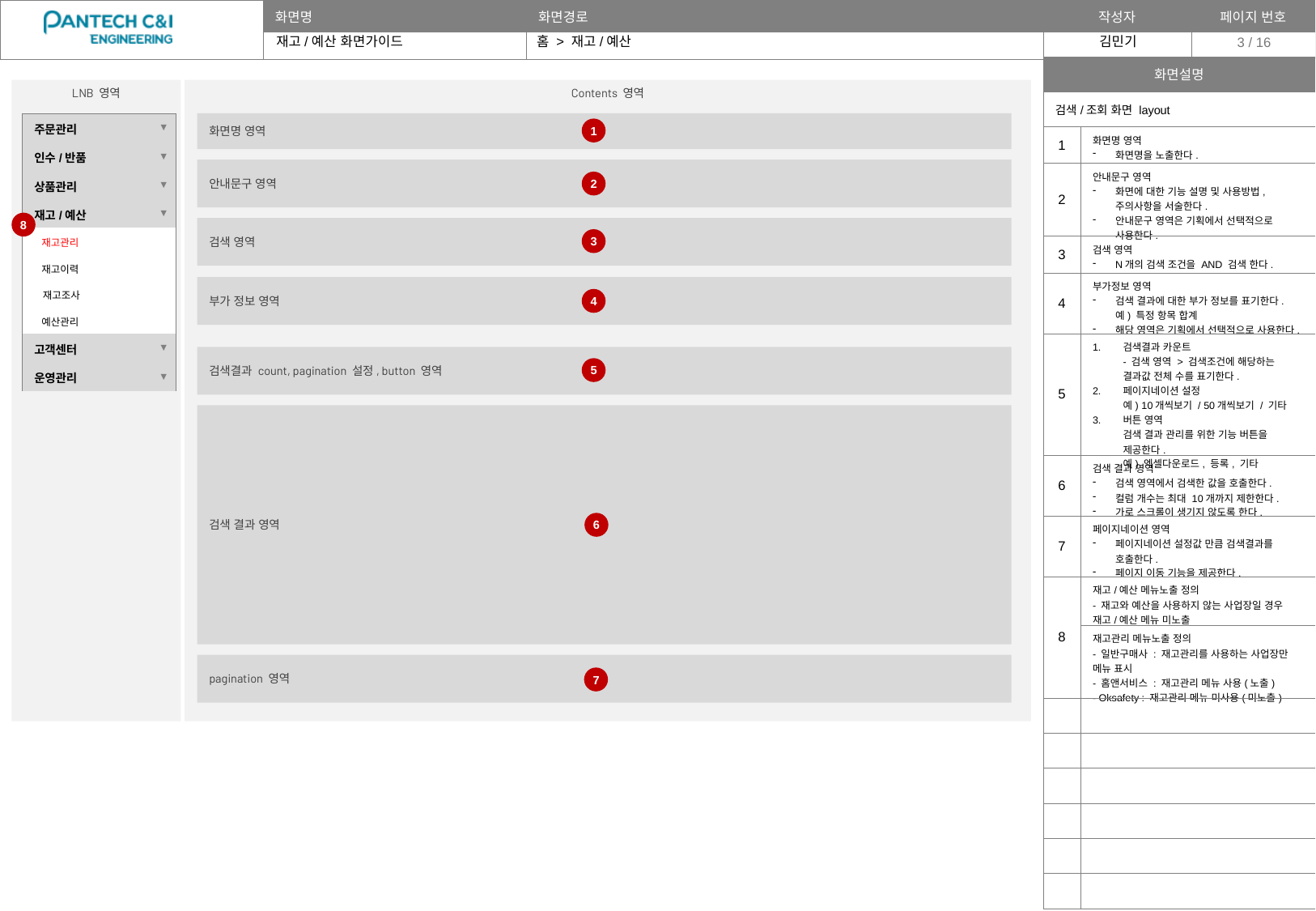

재고/예산 화면가이드
홈 > 재고/예산
3
| 화면설명 |  |
| --- | --- |
| 검색/조회 화면 layout |  |
| 1 | 화면명 영역 화면명을 노출한다. |
| 2 | 안내문구 영역 화면에 대한 기능 설명 및 사용방법, 주의사항을 서술한다. 안내문구 영역은 기획에서 선택적으로 사용한다. |
| 3 | 검색 영역 N개의 검색 조건을 AND 검색 한다. |
| 4 | 부가정보 영역 검색 결과에 대한 부가 정보를 표기한다. 예) 특정 항목 합계 해당 영역은 기획에서 선택적으로 사용한다. |
| 5 | 검색결과 카운트 - 검색 영역 > 검색조건에 해당하는 결과값 전체 수를 표기한다. 페이지네이션 설정 예) 10개씩보기 / 50개씩보기 / 기타 버튼 영역 검색 결과 관리를 위한 기능 버튼을 제공한다. 예) 엑셀다운로드, 등록, 기타 |
| 6 | 검색 결과 영역 검색 영역에서 검색한 값을 호출한다. 컬럼 개수는 최대 10개까지 제한한다. 가로 스크롤이 생기지 않도록 한다. |
| 7 | 페이지네이션 영역 페이지네이션 설정값 만큼 검색결과를 호출한다. 페이지 이동 기능을 제공한다. |
| 8 | 재고/예산 메뉴노출 정의 - 재고와 예산을 사용하지 않는 사업장일 경우 재고/예산 메뉴 미노출 |
|  | 재고관리 메뉴노출 정의 - 일반구매사 : 재고관리를 사용하는 사업장만 메뉴 표시 - 홈앤서비스 : 재고관리 메뉴 사용(노출) - Oksafety : 재고관리 메뉴 미사용(미노출) |
|  |  |
|  |  |
|  |  |
|  |  |
|  |  |
|  |  |
LNB 영역
Contents 영역
| 주문관리 | ▼ |
| --- | --- |
| 인수/반품 | ▼ |
| 상품관리 | ▼ |
| 재고/예산 | ▼ |
| 재고관리 |  |
| 재고이력 |  |
| 재고조사 |  |
| 예산관리 |  |
| 고객센터 | ▼ |
| 운영관리 | ▼ |
화면명 영역
1
안내문구 영역
2
8
검색 영역
3
부가 정보 영역
4
검색결과 count, pagination 설정, button 영역
5
검색 결과 영역
6
pagination 영역
7